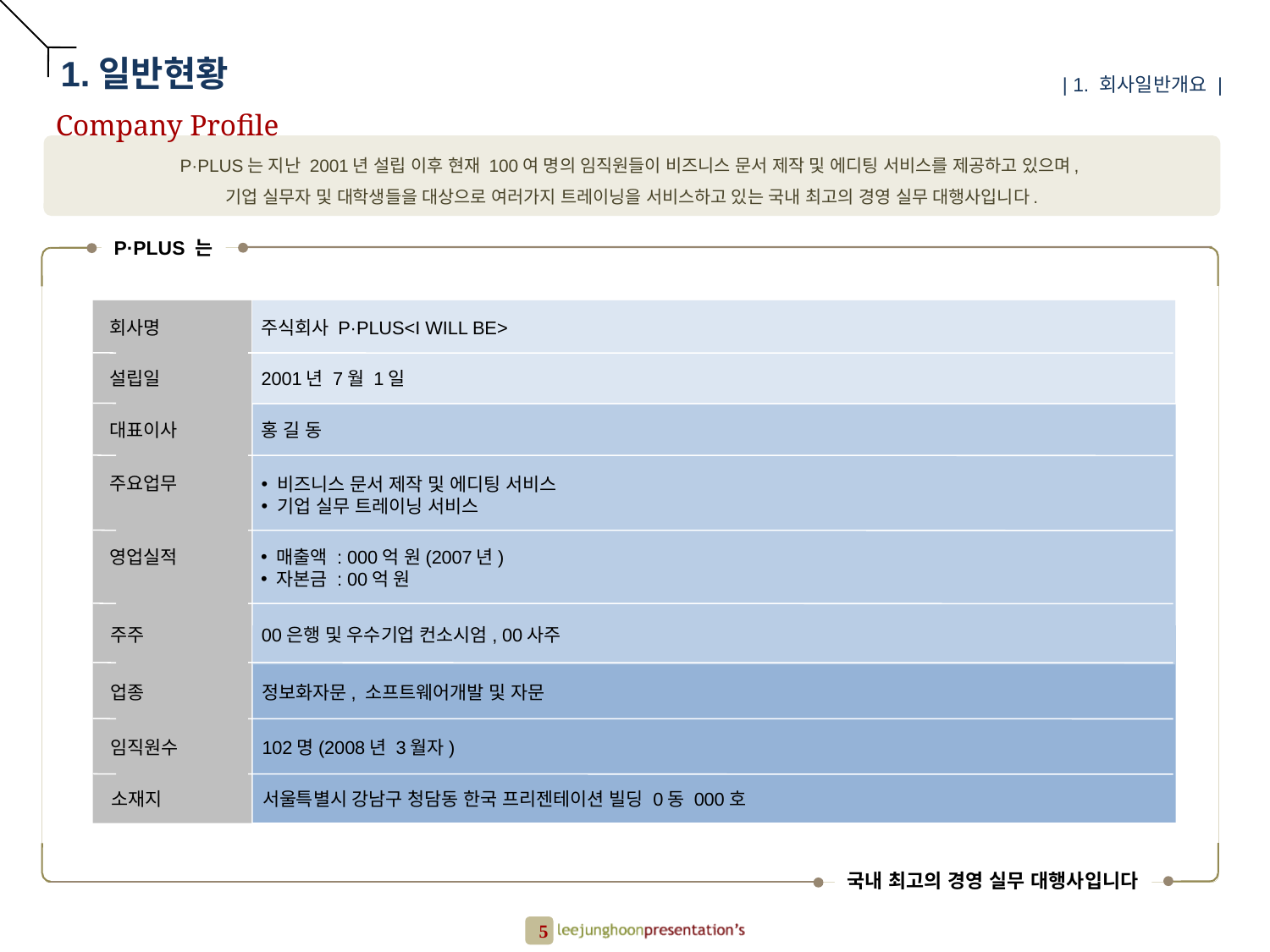

P·PLUS 는

회사명
주식회사 P·PLUS<I WILL BE>
설립일
2001년 7월 1일

대표이사
홍 길 동
주요업무
 비즈니스 문서 제작 및 에디팅 서비스
 기업 실무 트레이닝 서비스
 매출액 : 000억 원(2007년)
 자본금 : 00억 원
영업실적
주주
00은행 및 우수기업 컨소시엄, 00사주

업종
정보화자문, 소프트웨어개발 및 자문
임직원수
102명(2008년 3월자)
소재지
서울특별시 강남구 청담동 한국 프리젠테이션 빌딩 0동 000호

국내 최고의 경영 실무 대행사입니다